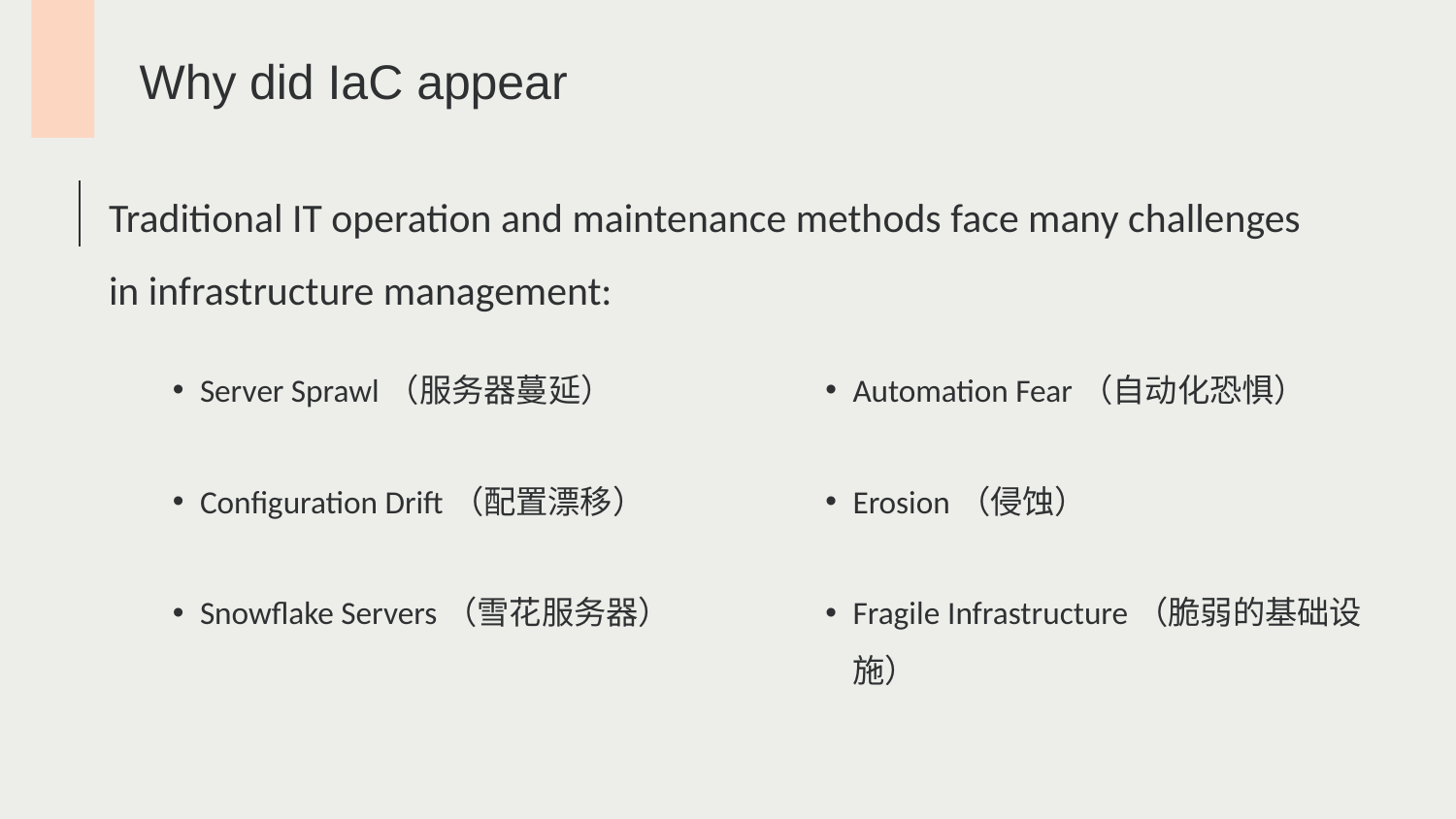

Why did IaC appear
Traditional IT operation and maintenance methods face many challenges in infrastructure management:
Server Sprawl（服务器蔓延）
Automation Fear（自动化恐惧）
Erosion（侵蚀）
Configuration Drift（配置漂移）
Fragile Infrastructure（脆弱的基础设施）
Snowflake Servers（雪花服务器）